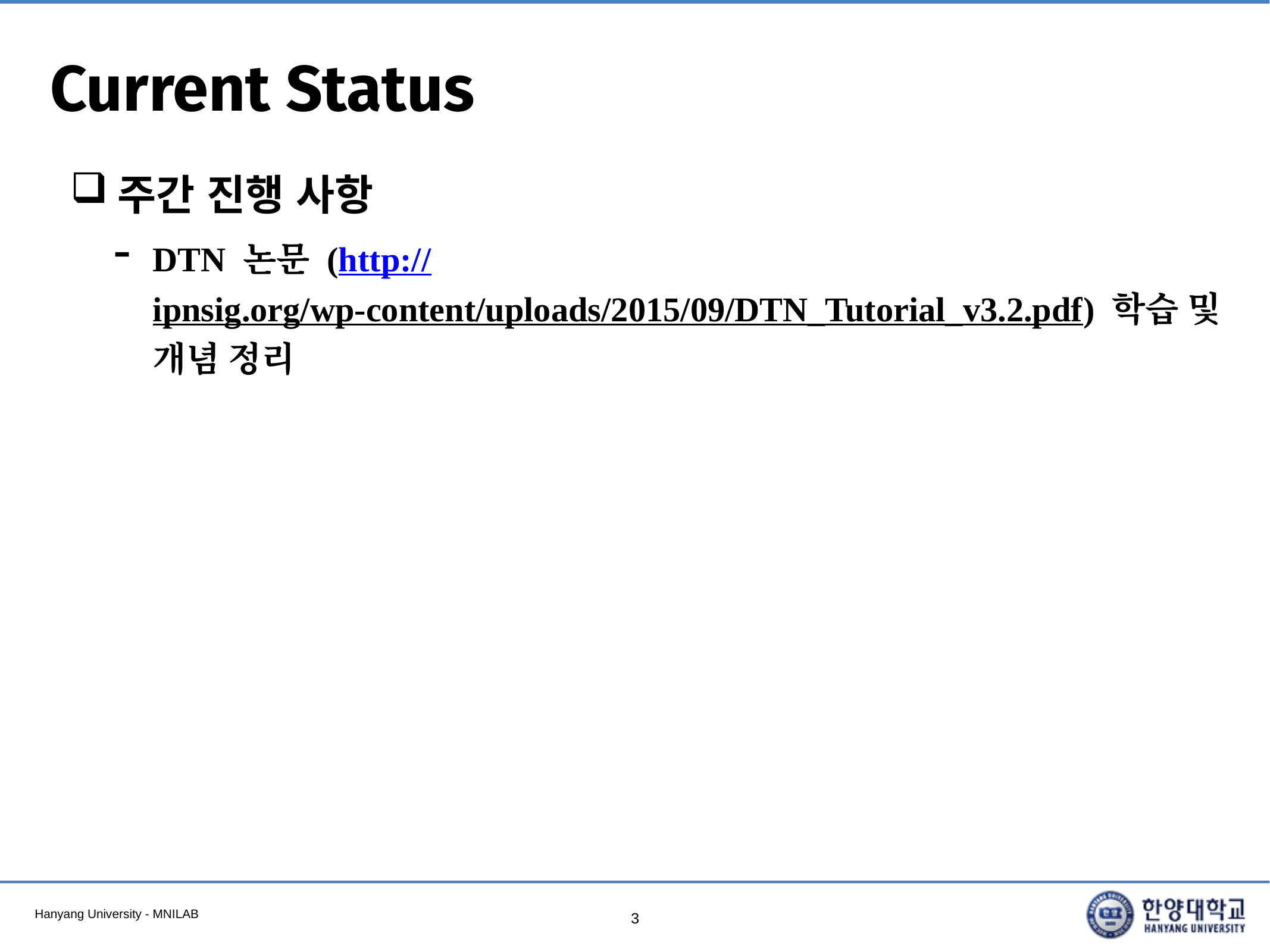

# Current Status
주간 진행 사항
DTN 논문 (http://ipnsig.org/wp-content/uploads/2015/09/DTN_Tutorial_v3.2.pdf) 학습 및 개념 정리
3